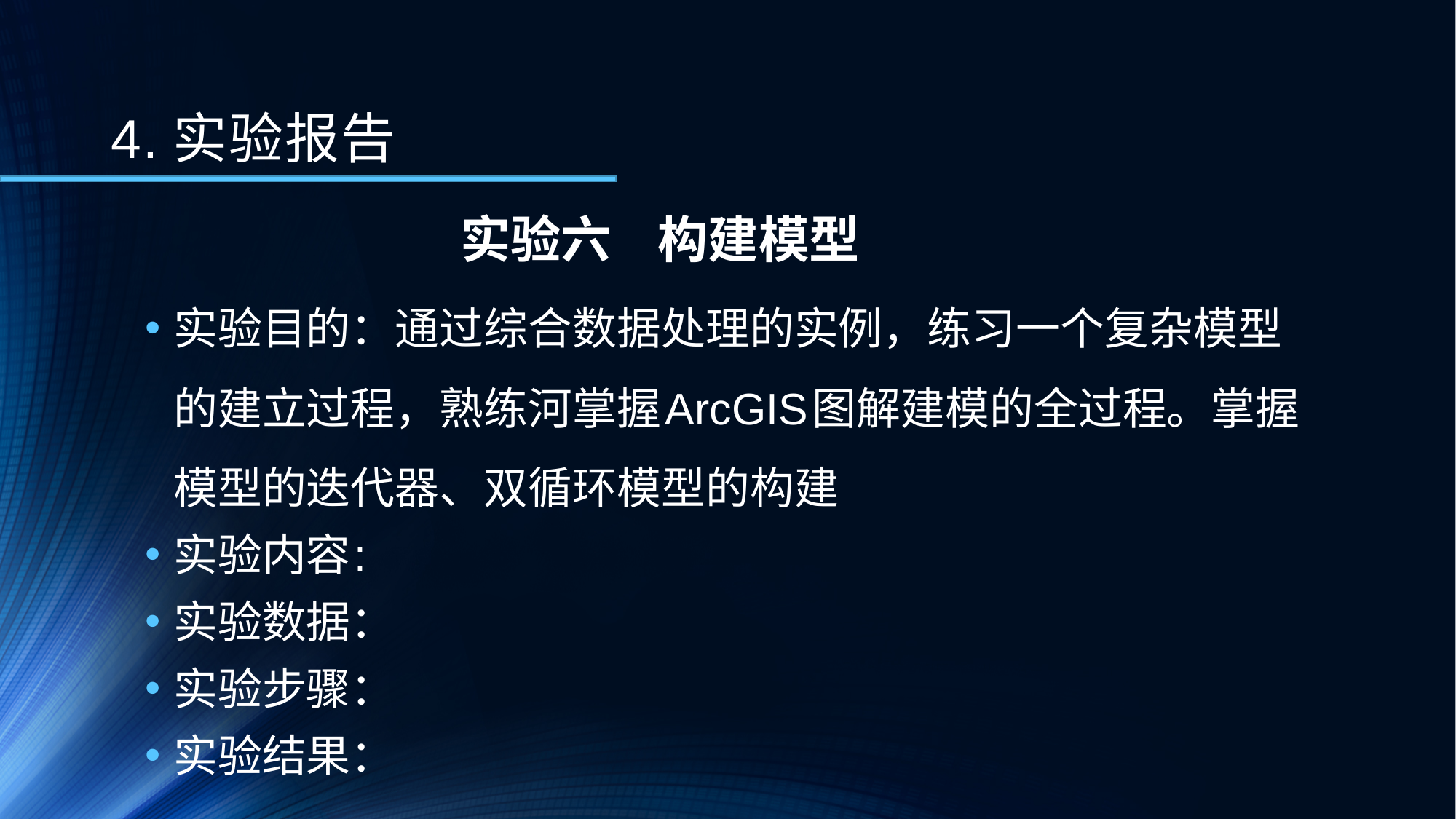

# 4.实验报告
                        实验六    构建模型
实验目的：通过综合数据处理的实例，练习一个复杂模型的建立过程，熟练河掌握ArcGIS图解建模的全过程。掌握模型的迭代器、双循环模型的构建
实验内容:
实验数据：
实验步骤：
实验结果：